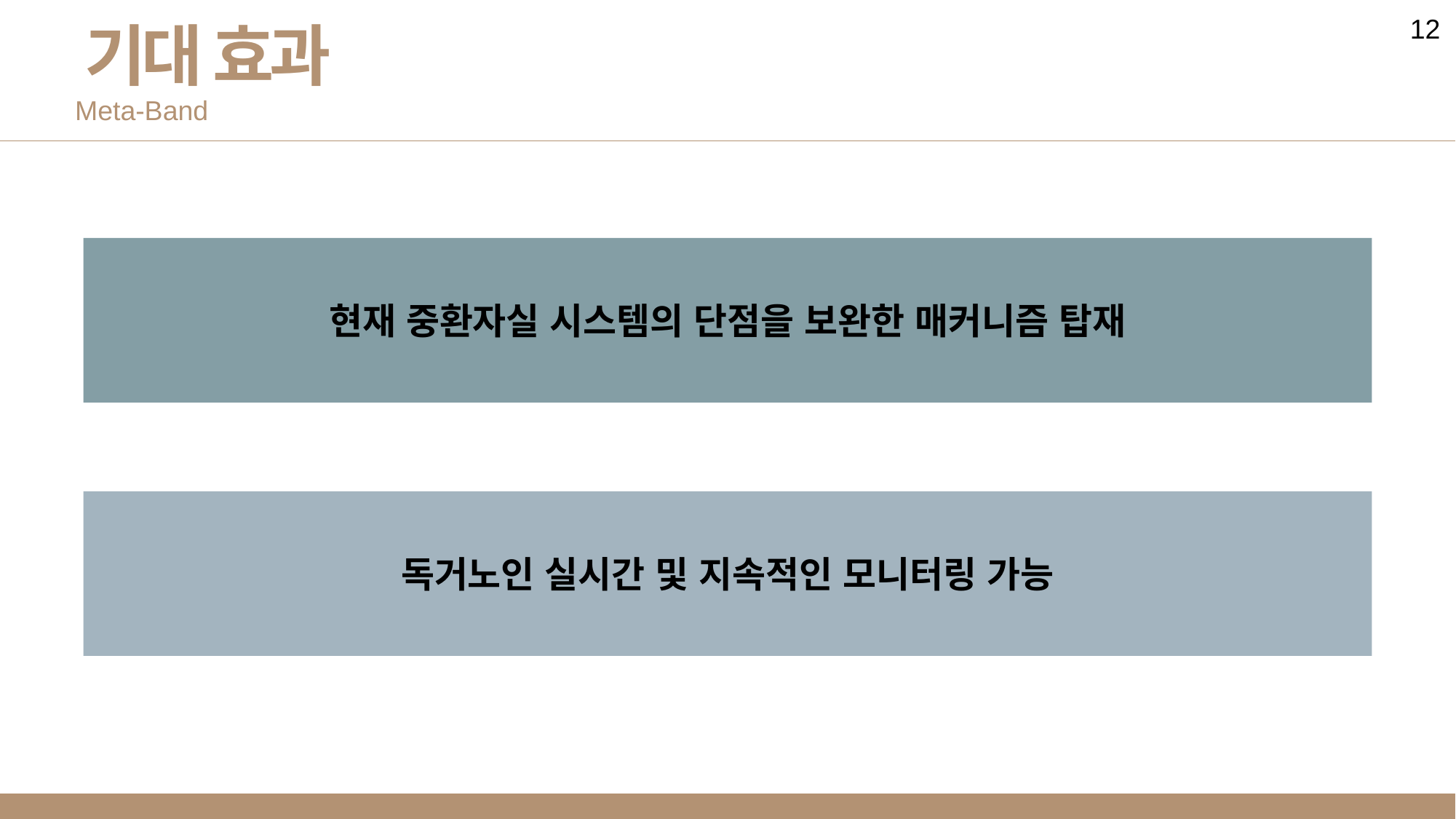

12
기대 효과
Meta-Band
현재 중환자실 시스템의 단점을 보완한 매커니즘 탑재
독거노인 실시간 및 지속적인 모니터링 가능